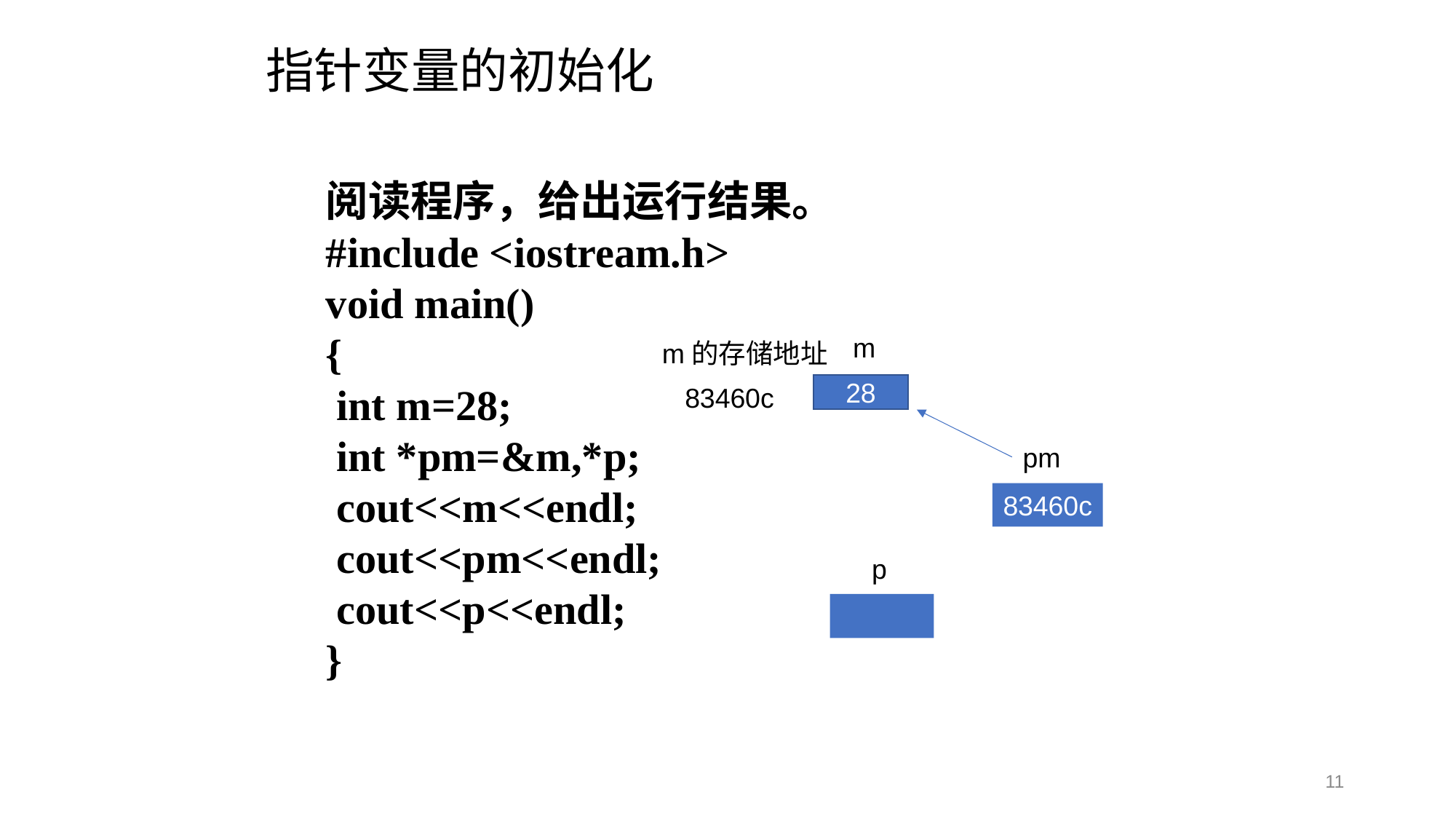

# 指针变量的初始化
阅读程序，给出运行结果。
#include <iostream.h>
void main()
{
 int m=28;
 int *pm=&m,*p;
 cout<<m<<endl;
 cout<<pm<<endl;
 cout<<p<<endl;
}

危险！指针p没有确定的指向
m
m的存储地址
28
83460c
pm
83460c
p

11